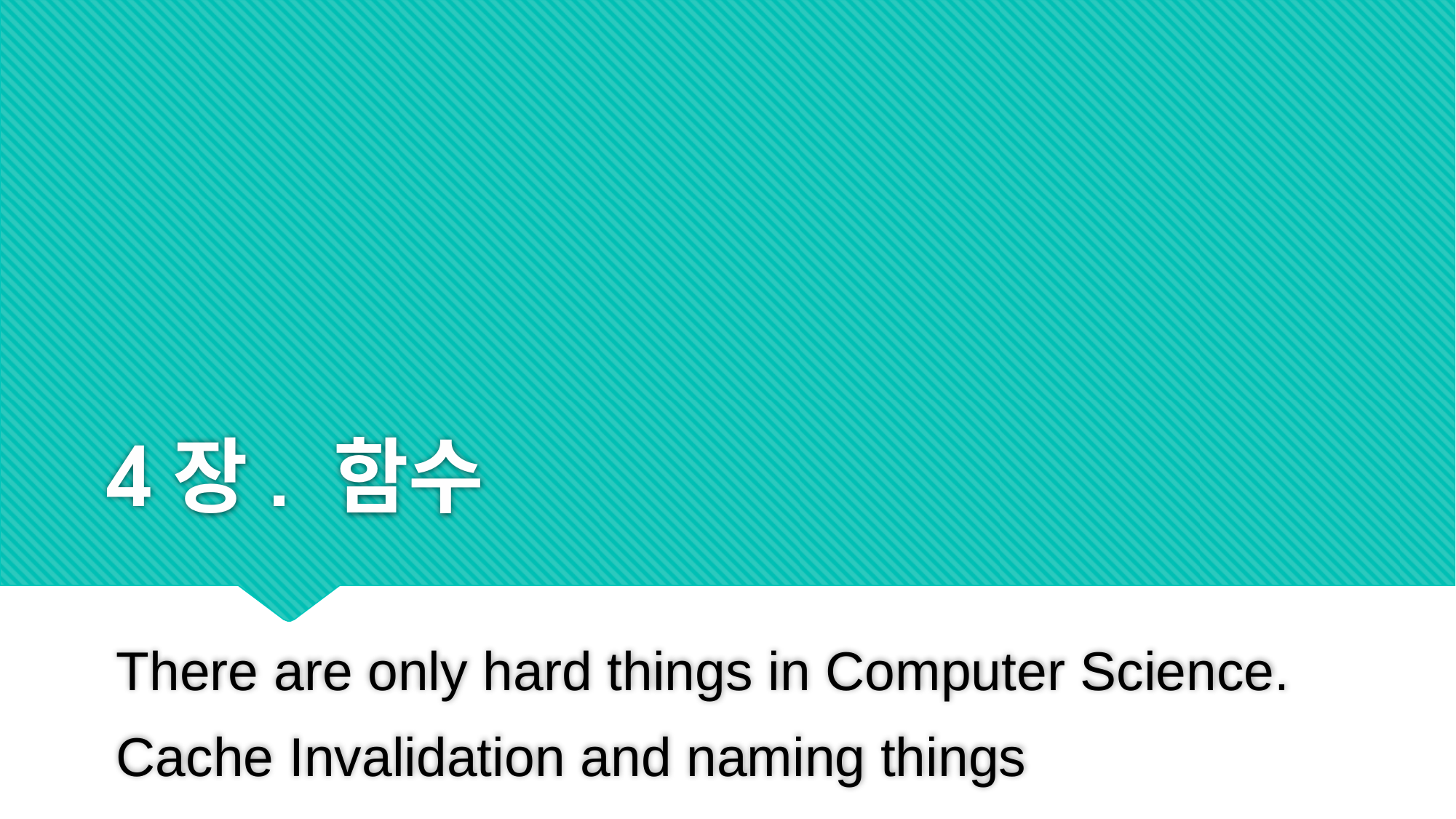

# 4장. 함수
There are only hard things in Computer Science.
Cache Invalidation and naming things